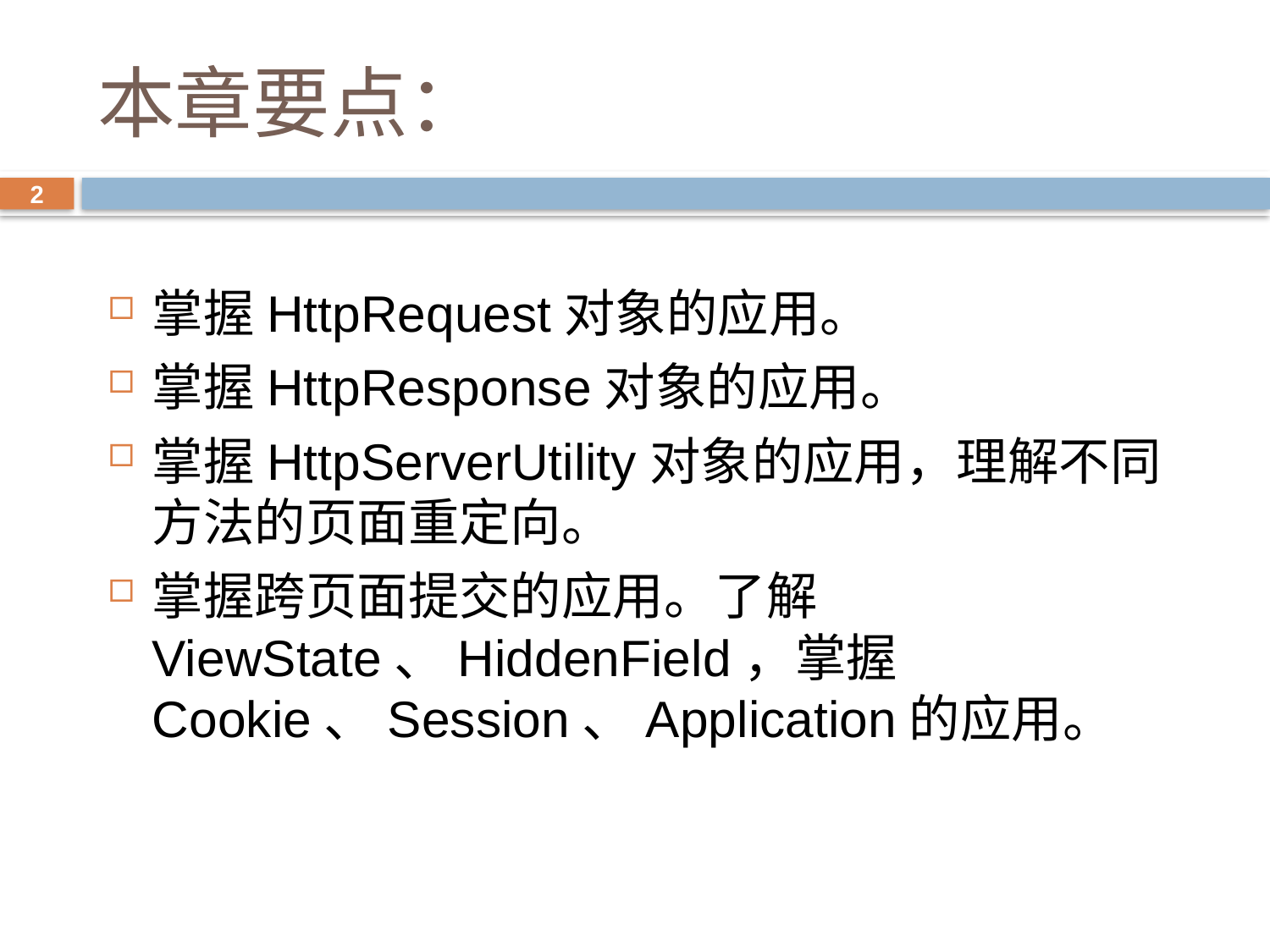

# 本章要点：
2
掌握HttpRequest对象的应用。
掌握HttpResponse对象的应用。
掌握HttpServerUtility对象的应用，理解不同方法的页面重定向。
掌握跨页面提交的应用。了解ViewState、HiddenField，掌握Cookie、Session、Application的应用。